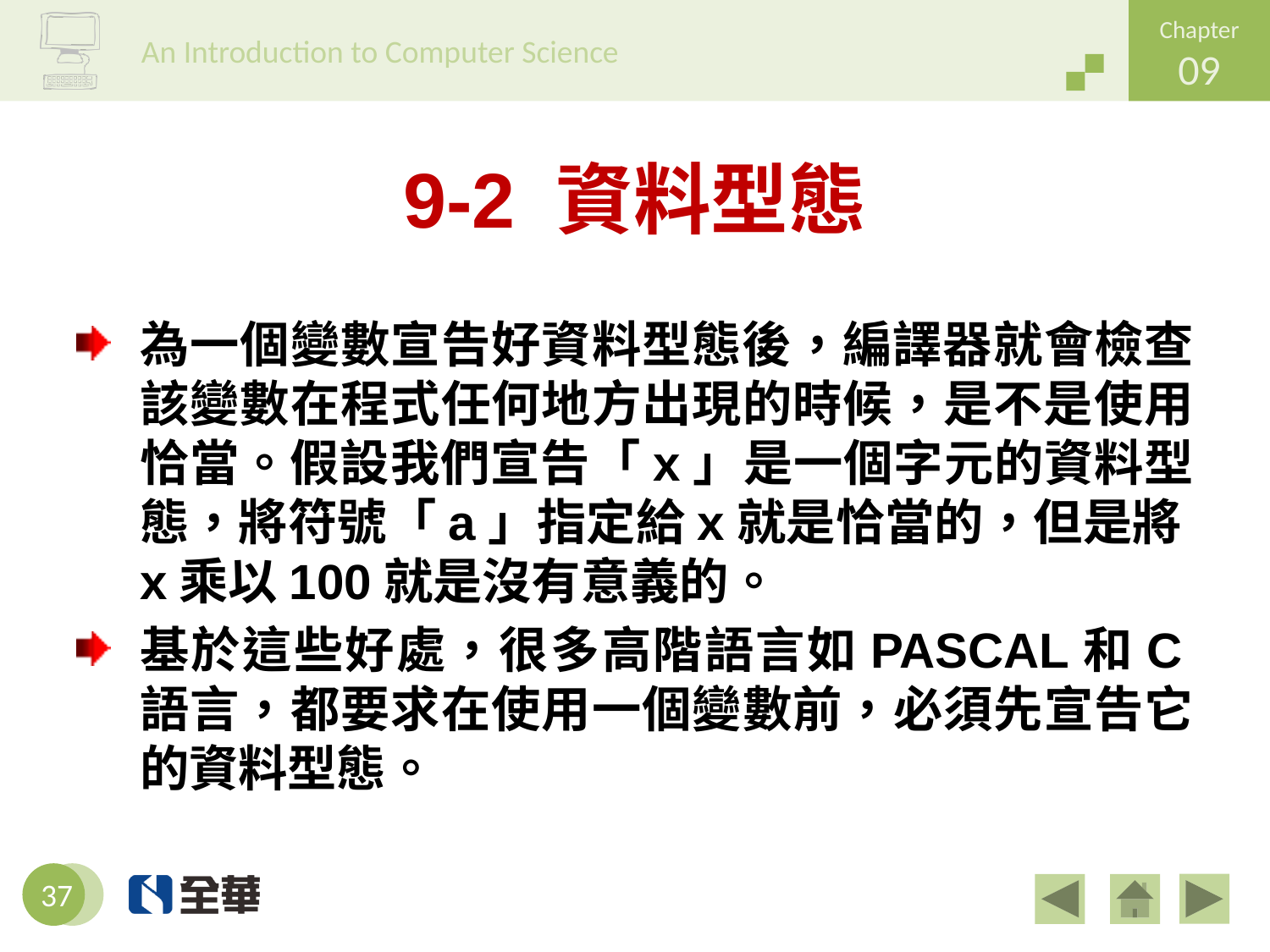

# 9-2 資料型態
為一個變數宣告好資料型態後，編譯器就會檢查該變數在程式任何地方出現的時候，是不是使用恰當。假設我們宣告「x」是一個字元的資料型態，將符號「a」指定給x就是恰當的，但是將x乘以100就是沒有意義的。
基於這些好處，很多高階語言如PASCAL和C語言，都要求在使用一個變數前，必須先宣告它的資料型態。